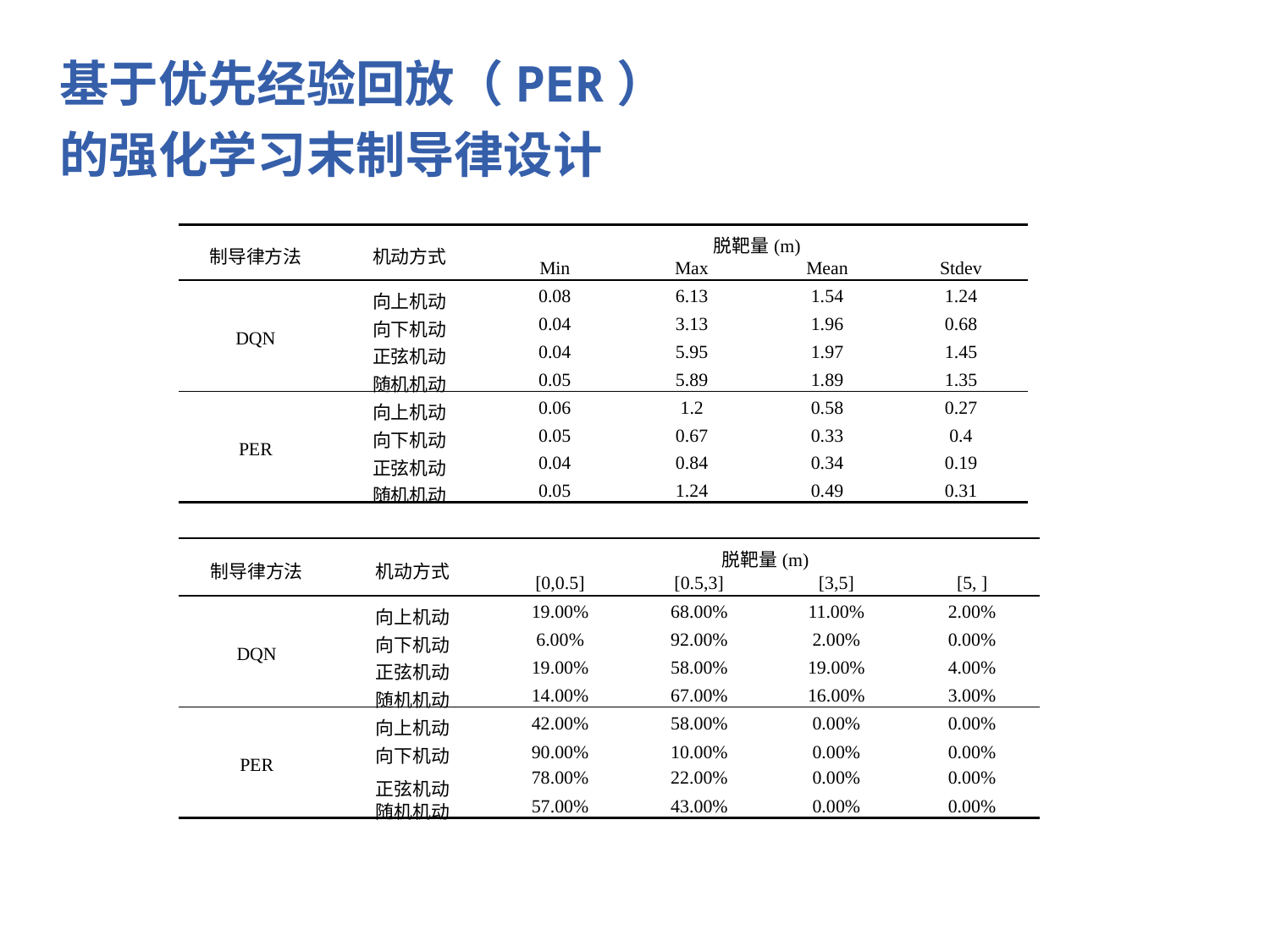

基于优先经验回放（PER）的强化学习末制导律设计
| 制导律方法 | 机动方式 | 脱靶量(m) |  |  |  |
| --- | --- | --- | --- | --- | --- |
|  |  | Min | Max | Mean | Stdev |
| DQN | 向上机动 | 0.08 | 6.13 | 1.54 | 1.24 |
|  | 向下机动 | 0.04 | 3.13 | 1.96 | 0.68 |
|  | 正弦机动 | 0.04 | 5.95 | 1.97 | 1.45 |
|  | 随机机动 | 0.05 | 5.89 | 1.89 | 1.35 |
| PER | 向上机动 | 0.06 | 1.2 | 0.58 | 0.27 |
|  | 向下机动 | 0.05 | 0.67 | 0.33 | 0.4 |
|  | 正弦机动 | 0.04 | 0.84 | 0.34 | 0.19 |
|  | 随机机动 | 0.05 | 1.24 | 0.49 | 0.31 |
| 制导律方法 | 机动方式 | 脱靶量(m) |  |  |  |
| --- | --- | --- | --- | --- | --- |
|  |  | [0,0.5] | [0.5,3] | [3,5] | [5, ] |
| DQN | 向上机动 | 19.00% | 68.00% | 11.00% | 2.00% |
|  | 向下机动 | 6.00% | 92.00% | 2.00% | 0.00% |
|  | 正弦机动 | 19.00% | 58.00% | 19.00% | 4.00% |
|  | 随机机动 | 14.00% | 67.00% | 16.00% | 3.00% |
| PER | 向上机动 | 42.00% | 58.00% | 0.00% | 0.00% |
|  | 向下机动 正弦机动 | 90.00% 78.00% | 10.00% 22.00% | 0.00% 0.00% | 0.00% 0.00% |
|  | 随机机动 | 57.00% | 43.00% | 0.00% | 0.00% |